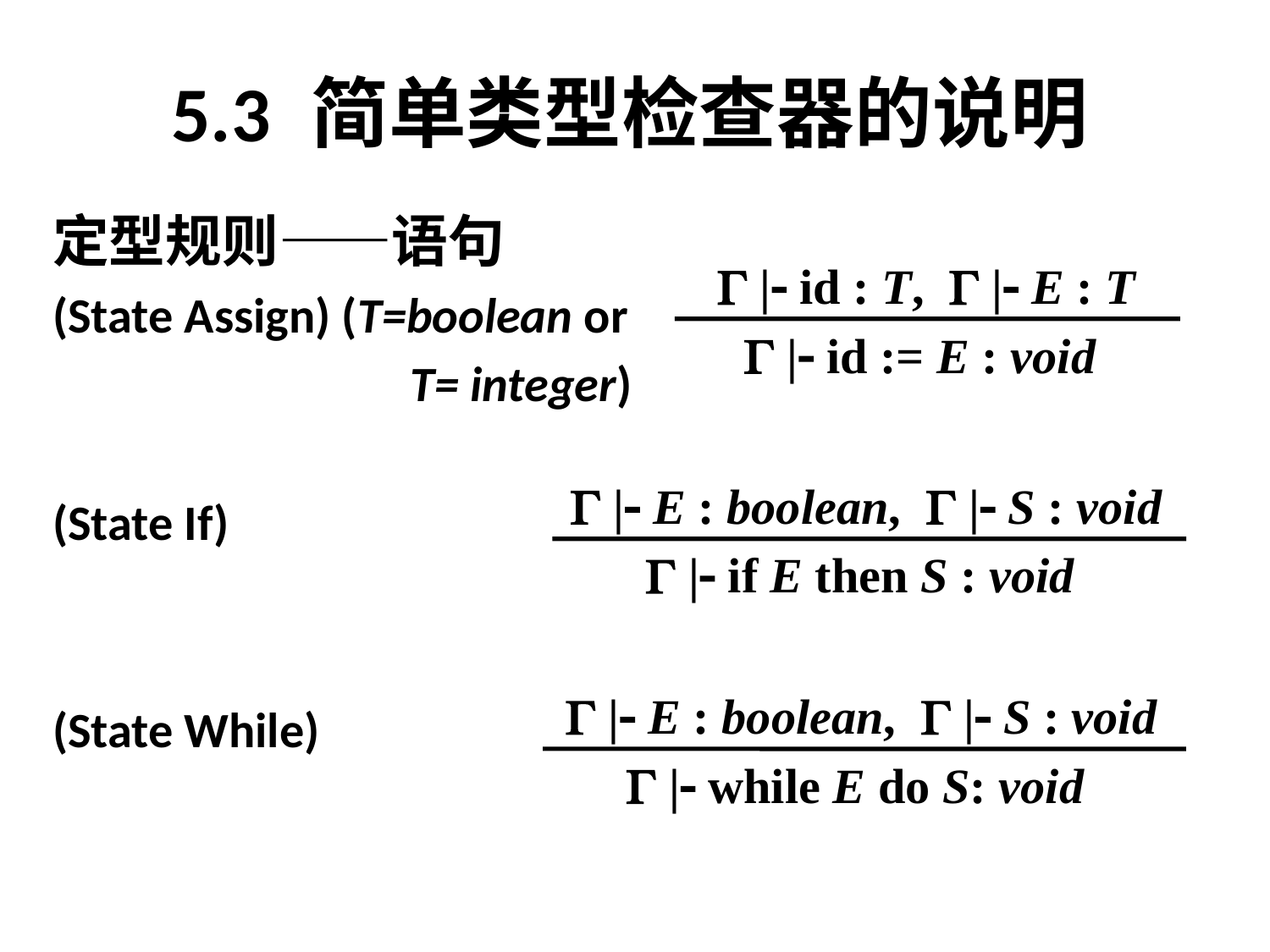

# 5.3 简单类型检查器的说明
定型规则——语句
(State Assign) (T=boolean or
			     T= integer)

(State If)

(State While)
 Γ |− id : T,  Γ |− E : T
Γ |− id := E : void

 Γ |− E : boolean,  Γ |− S : void
Γ |− if E then S : void

 Γ |− E : boolean,  Γ |− S : void
Γ |− while E do S: void